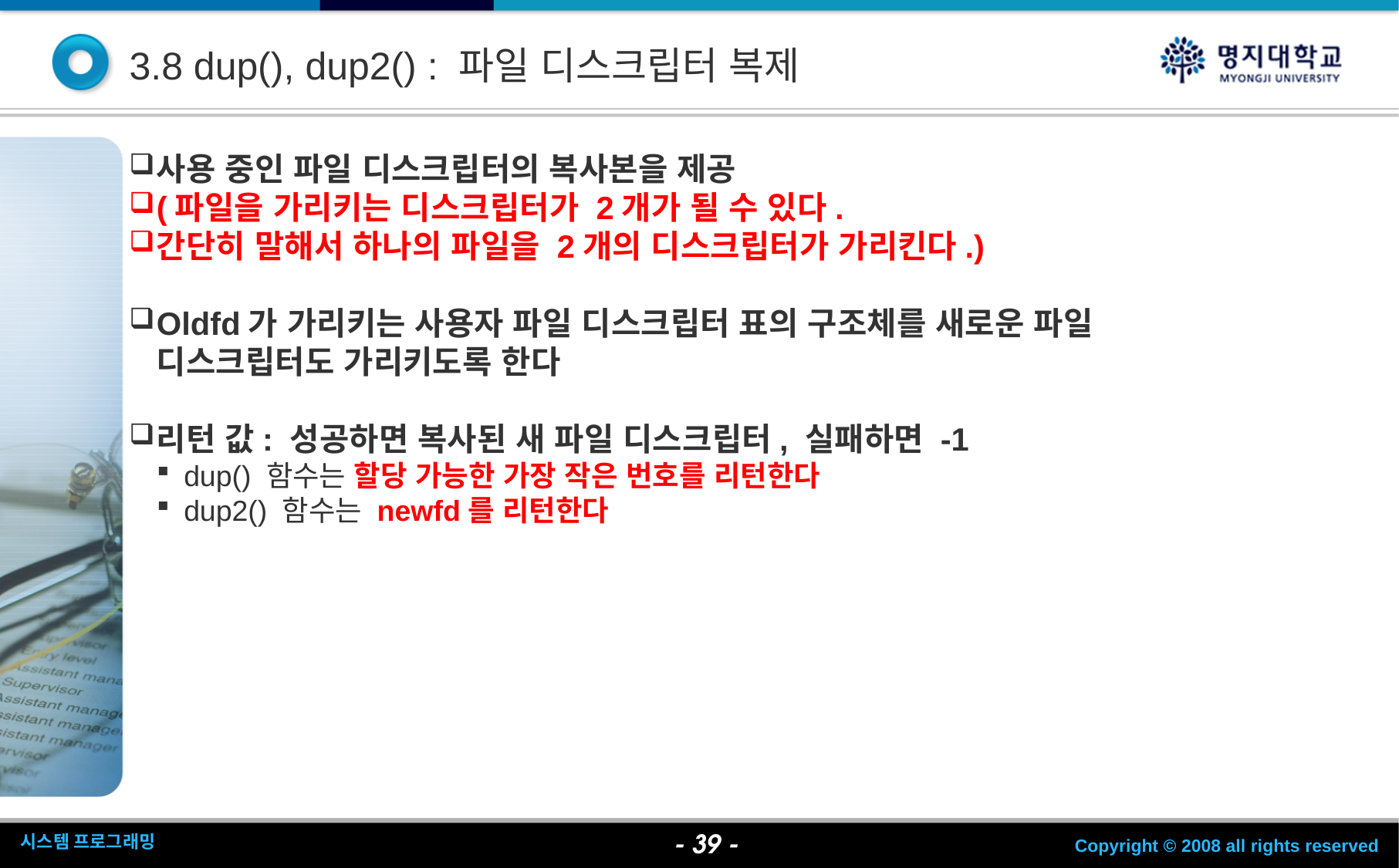

3.8 dup(), dup2() : 파일 디스크립터 복제
사용 중인 파일 디스크립터의 복사본을 제공
(파일을 가리키는 디스크립터가 2개가 될 수 있다.
간단히 말해서 하나의 파일을 2개의 디스크립터가 가리킨다.)

Oldfd가 가리키는 사용자 파일 디스크립터 표의 구조체를 새로운 파일 디스크립터도 가리키도록 한다

리턴 값: 성공하면 복사된 새 파일 디스크립터, 실패하면 -1
dup() 함수는 할당 가능한 가장 작은 번호를 리턴한다
dup2() 함수는 newfd를 리턴한다

- 39 -